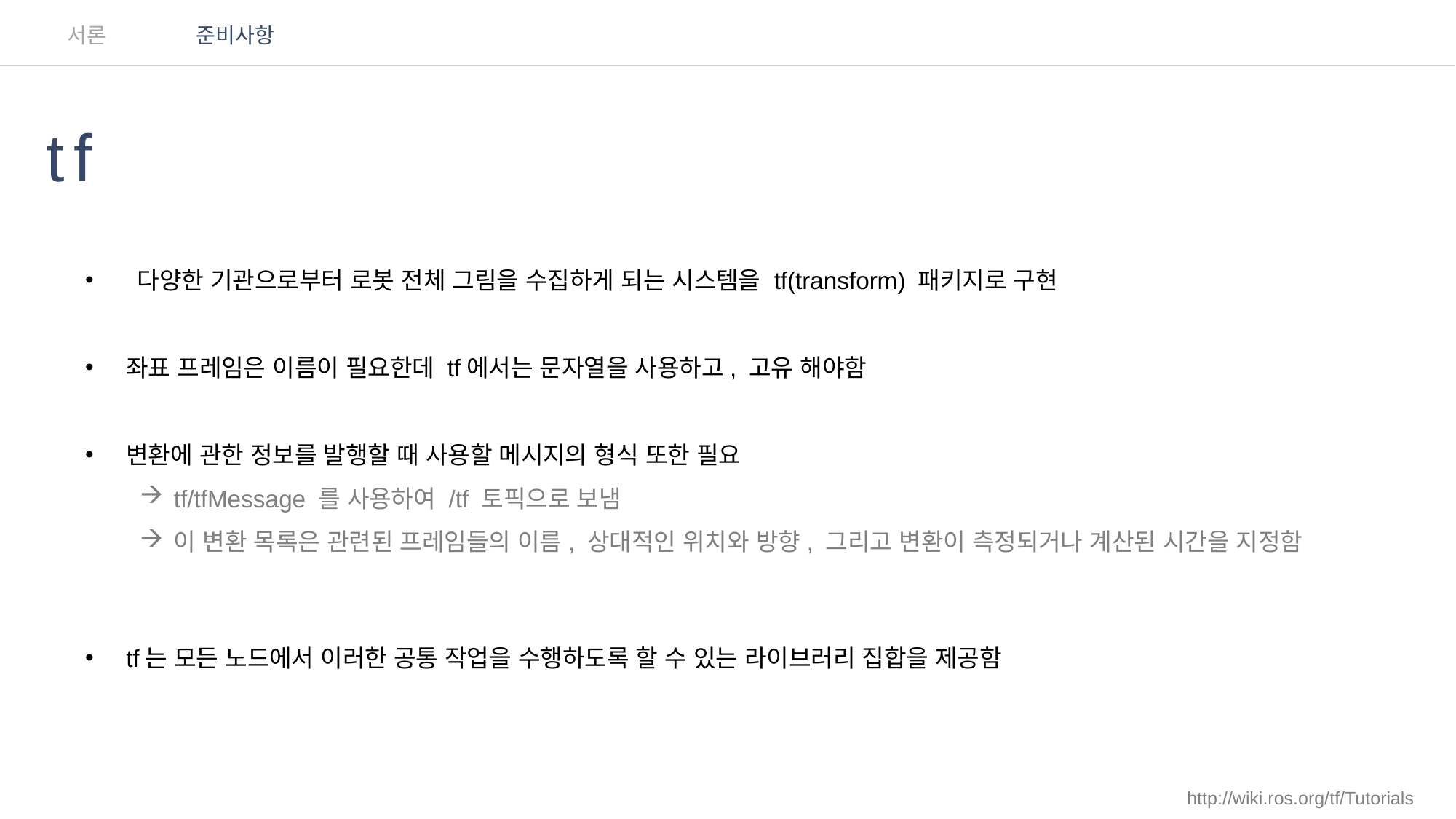

서론
준비사항
tf
 다양한 기관으로부터 로봇 전체 그림을 수집하게 되는 시스템을 tf(transform) 패키지로 구현
좌표 프레임은 이름이 필요한데 tf에서는 문자열을 사용하고, 고유 해야함
변환에 관한 정보를 발행할 때 사용할 메시지의 형식 또한 필요
tf/tfMessage 를 사용하여 /tf 토픽으로 보냄
이 변환 목록은 관련된 프레임들의 이름, 상대적인 위치와 방향, 그리고 변환이 측정되거나 계산된 시간을 지정함

tf는 모든 노드에서 이러한 공통 작업을 수행하도록 할 수 있는 라이브러리 집합을 제공함
http://wiki.ros.org/tf/Tutorials